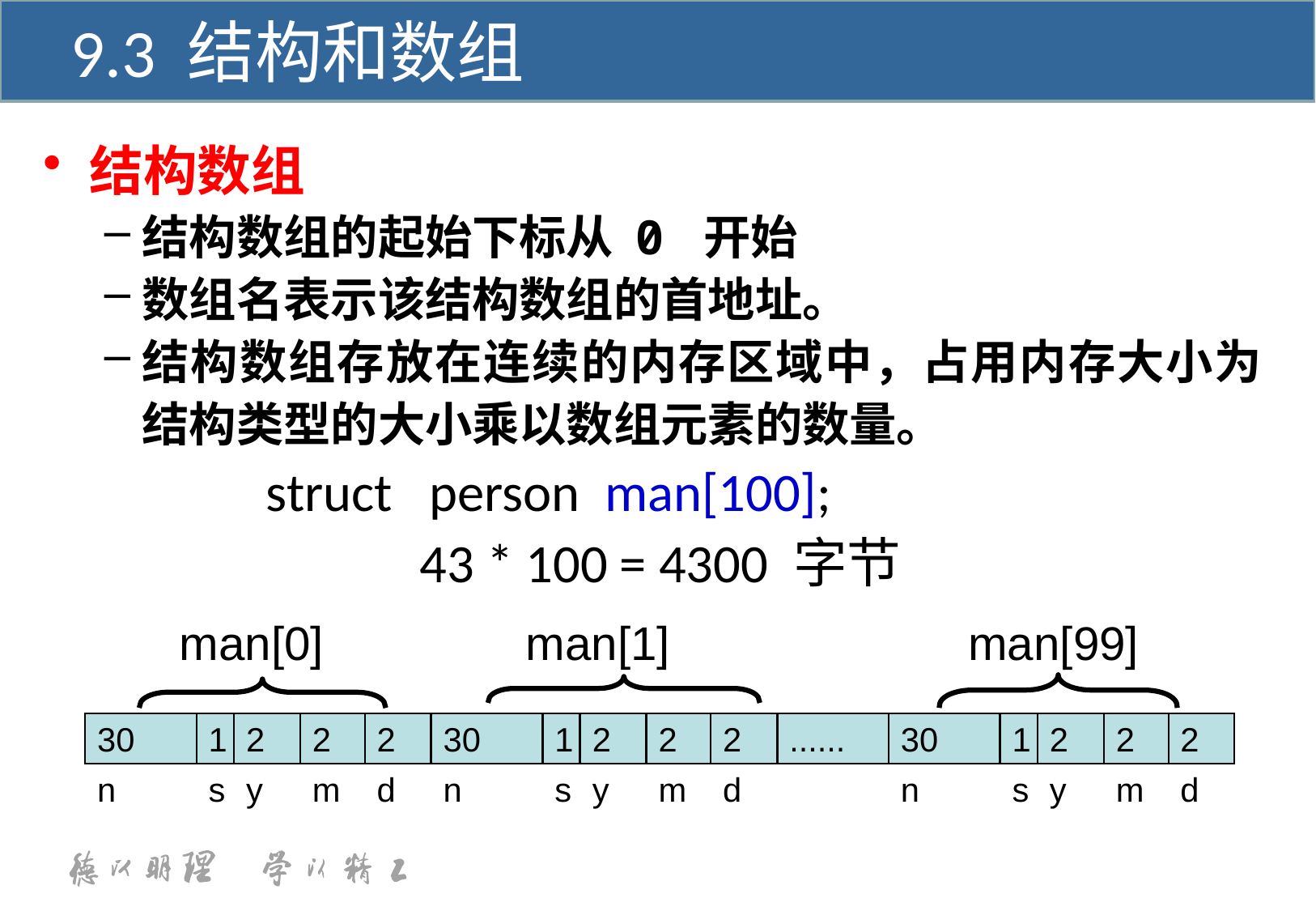

9.3 结构和数组
结构数组
结构数组的起始下标从 0 开始
数组名表示该结构数组的首地址。
结构数组存放在连续的内存区域中，占用内存大小为结构类型的大小乘以数组元素的数量。
     struct   person  man[100];
                          43 * 100 = 4300 字节

man[0]
man[1]
man[99]
30
1
2
2
2
30
1
2
2
2
......
30
1
2
2
2
n
s
y
m
d
n
s
y
m
d
n
s
y
m
d